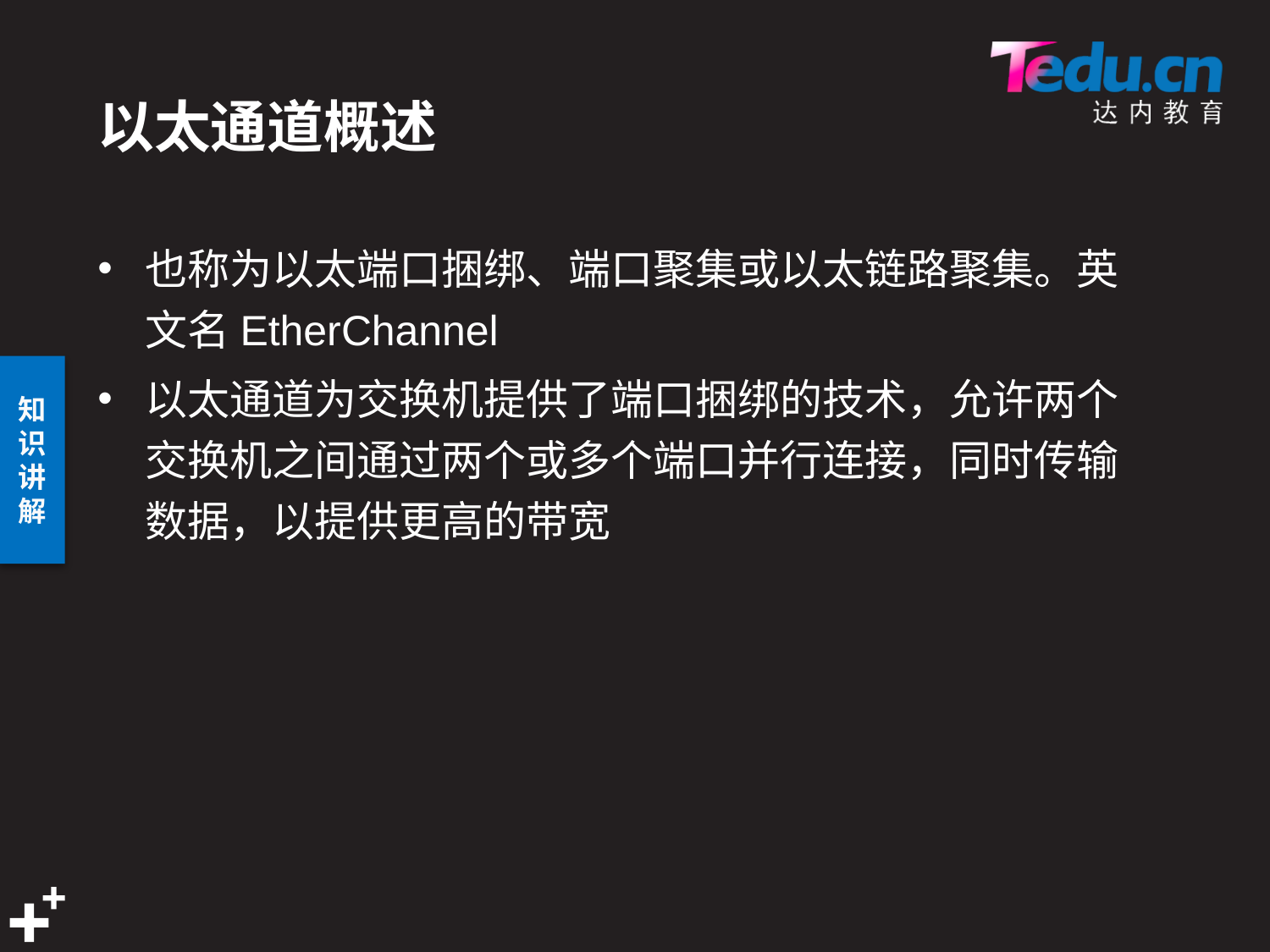

# 以太通道概述
也称为以太端口捆绑、端口聚集或以太链路聚集。英文名EtherChannel
以太通道为交换机提供了端口捆绑的技术，允许两个交换机之间通过两个或多个端口并行连接，同时传输数据，以提供更高的带宽